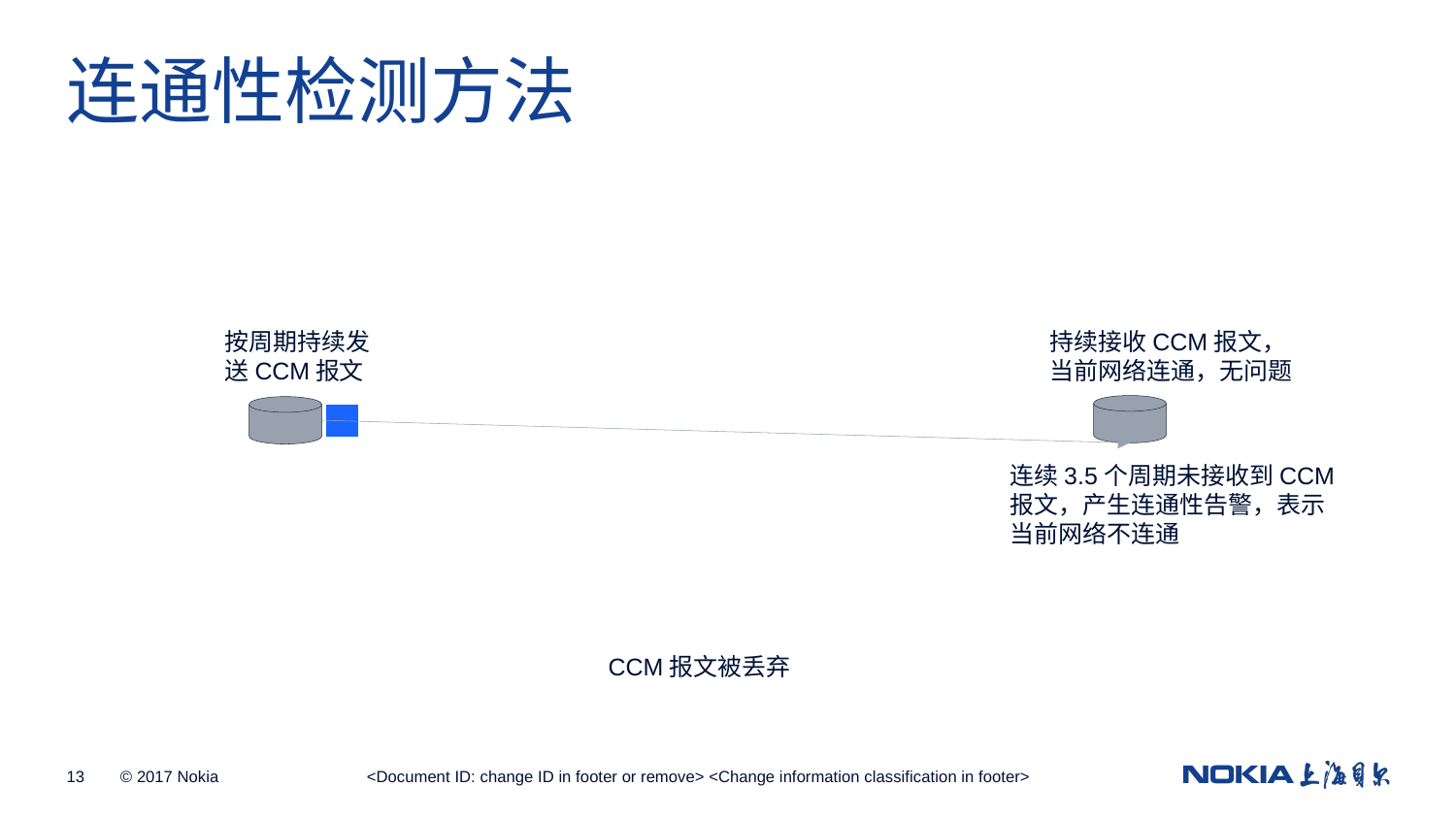

连通性检测方法
按周期持续发送CCM报文
持续接收CCM报文，当前网络连通，无问题

连续3.5个周期未接收到CCM报文，产生连通性告警，表示当前网络不连通
CCM报文被丢弃
<Document ID: change ID in footer or remove> <Change information classification in footer>